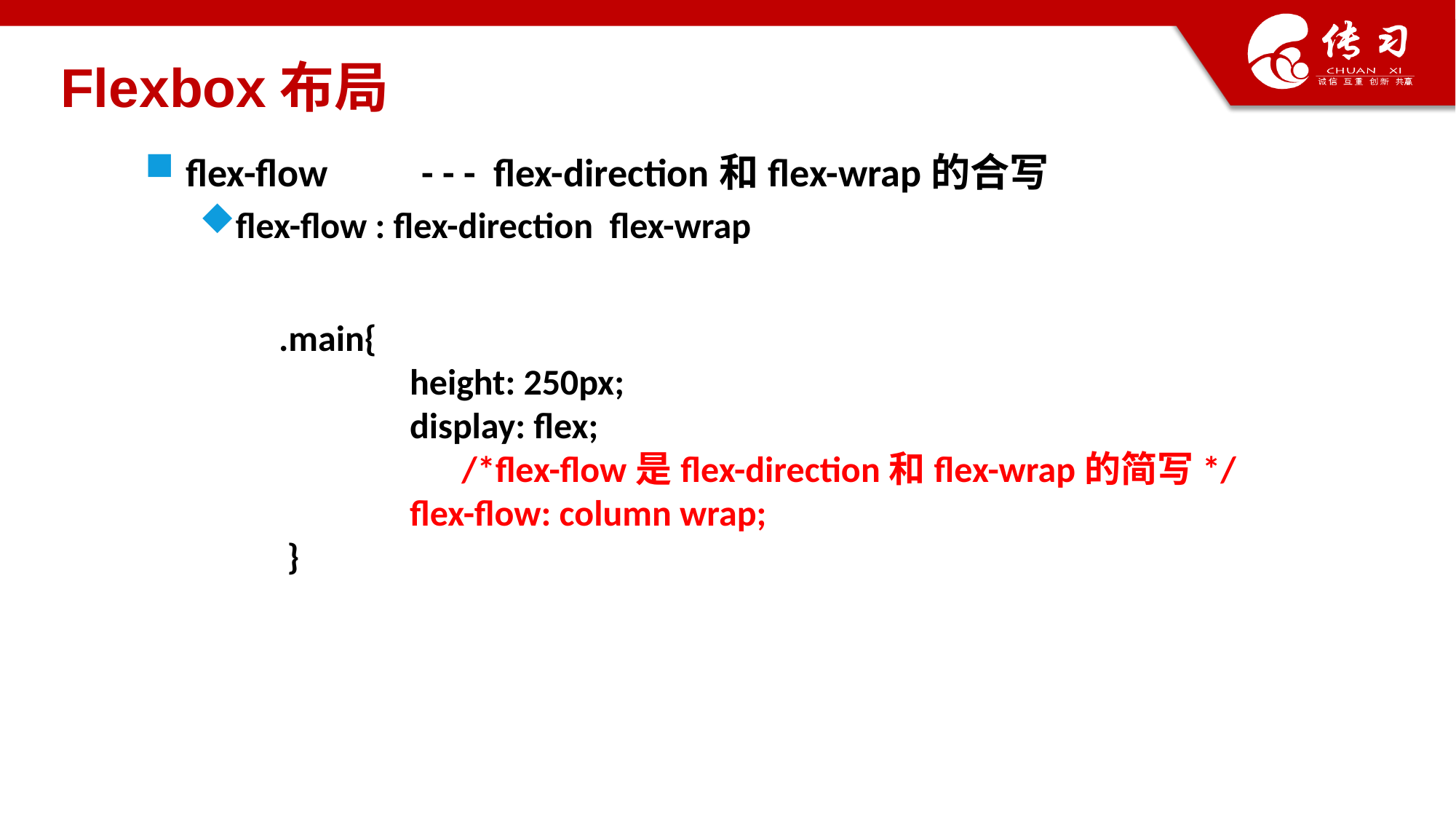

# Flexbox布局
flex-flow 	  - - -  flex-direction和flex-wrap的合写
flex-flow : flex-direction  flex-wrap

.main{
                height: 250px;
                display: flex;
	         /*flex-flow是flex-direction和flex-wrap的简写*/
                flex-flow: column wrap;
 }